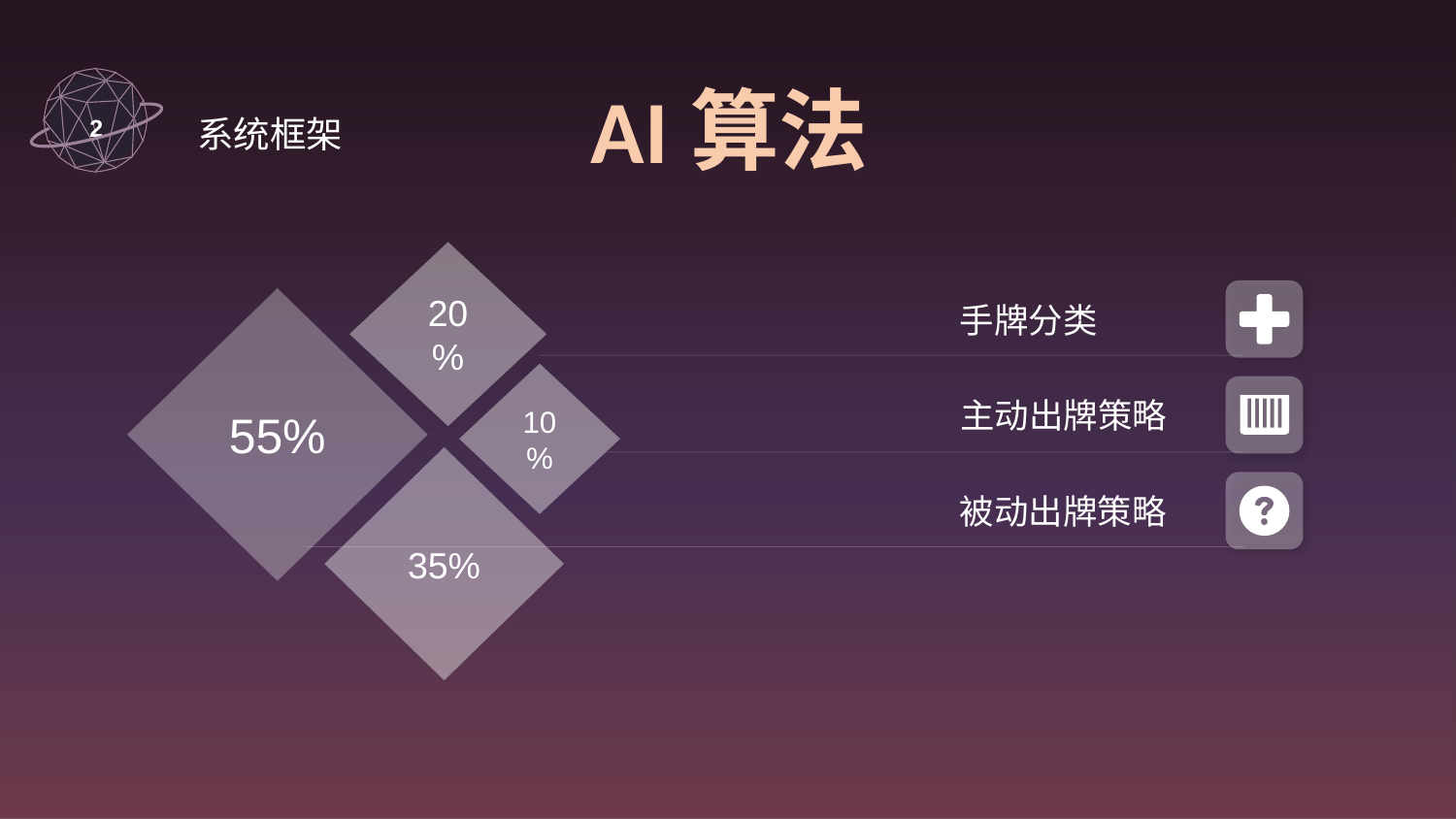

2

AI算法
 系统框架
20%

55%
手牌分类
10%

主动出牌策略
35%

被动出牌策略